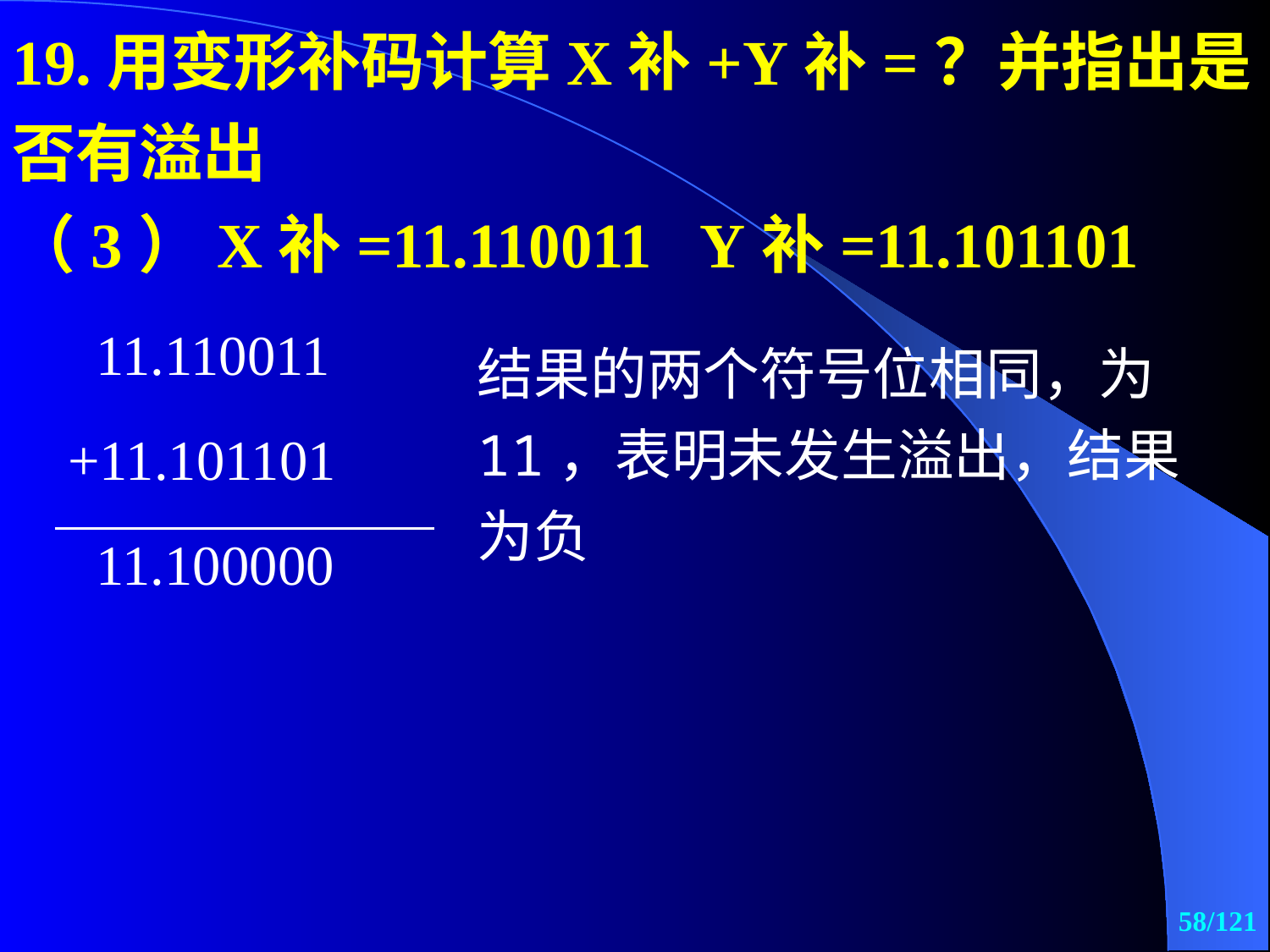

19.用变形补码计算X补+Y补=？并指出是否有溢出
（3）X补=11.110011   Y补=11.101101
| 11.110011 |
| --- |
| +11.101101 |
| 11.100000 |
结果的两个符号位相同，为11，表明未发生溢出，结果为负
58/121